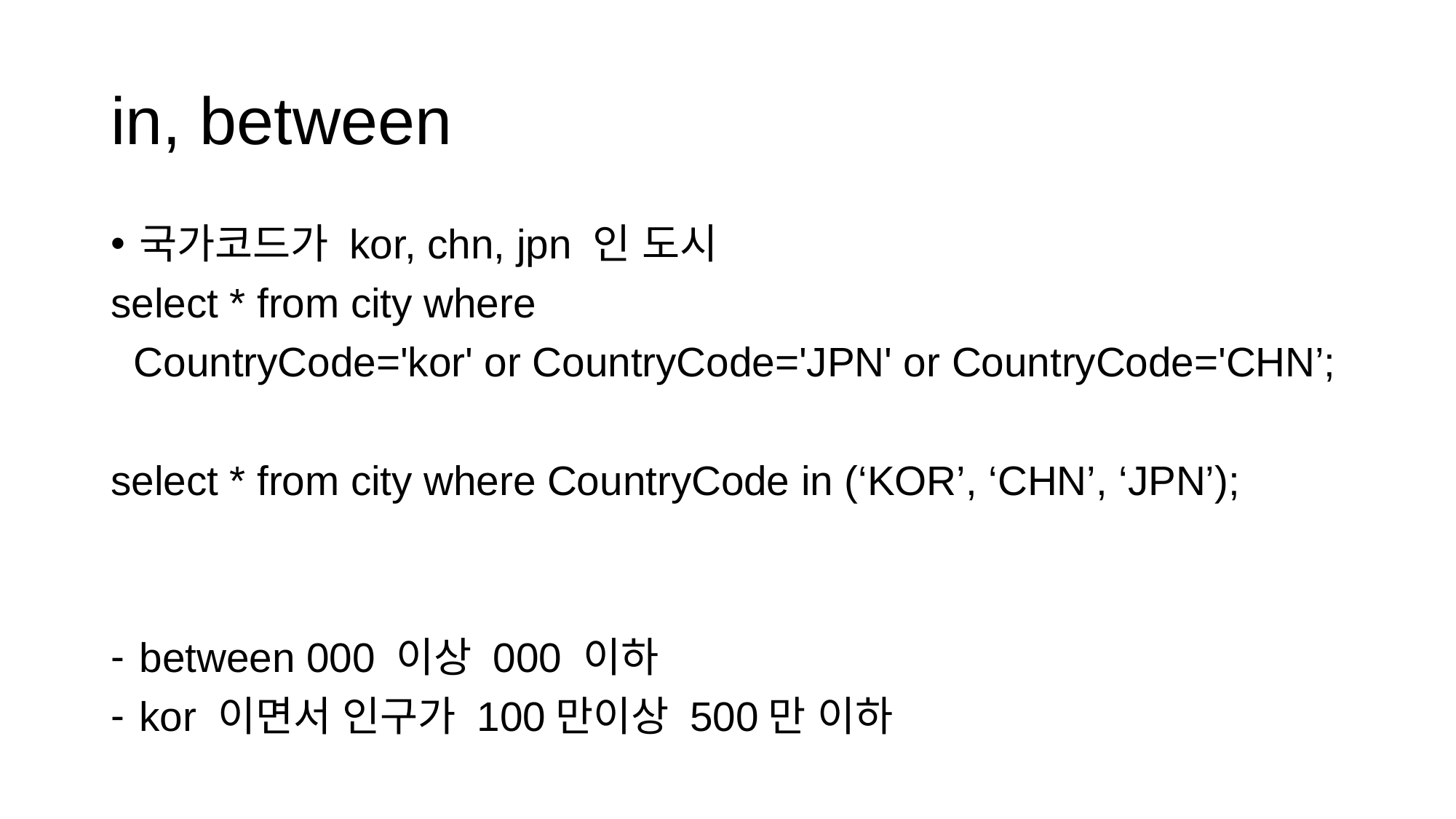

# in, between
국가코드가 kor, chn, jpn 인 도시
select * from city where
  CountryCode='kor' or CountryCode='JPN' or CountryCode='CHN’;

select * from city where CountryCode in (‘KOR’, ‘CHN’, ‘JPN’);

between 000 이상 000 이하
kor 이면서 인구가 100만이상 500만 이하